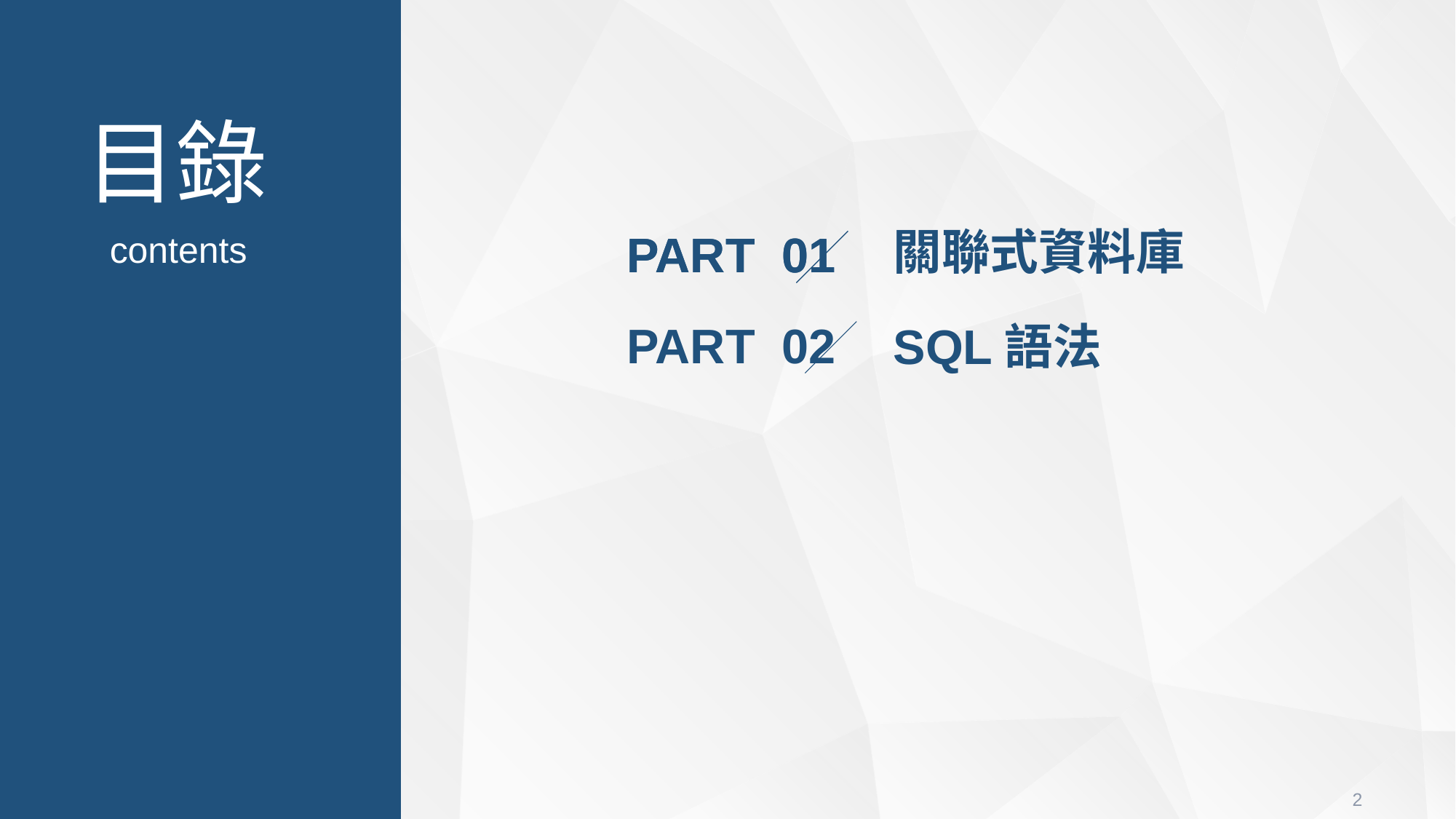

關聯式資料庫
PART  01
PART  01
PART  02
SQL語法